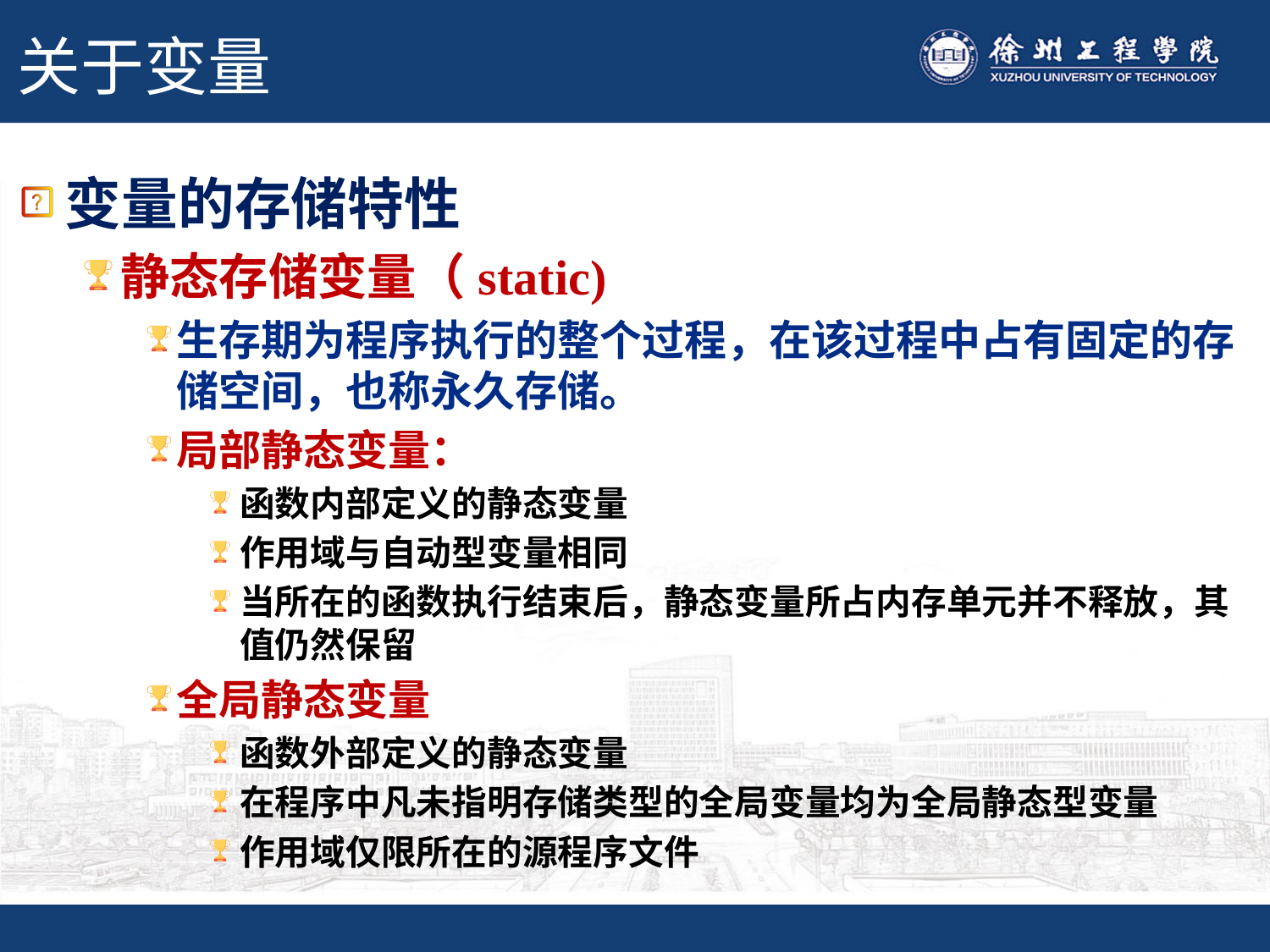

# 关于变量
变量的存储特性
静态存储变量（static)
生存期为程序执行的整个过程，在该过程中占有固定的存储空间，也称永久存储。
局部静态变量：
函数内部定义的静态变量
作用域与自动型变量相同
当所在的函数执行结束后，静态变量所占内存单元并不释放，其值仍然保留
全局静态变量
函数外部定义的静态变量
在程序中凡未指明存储类型的全局变量均为全局静态型变量
作用域仅限所在的源程序文件